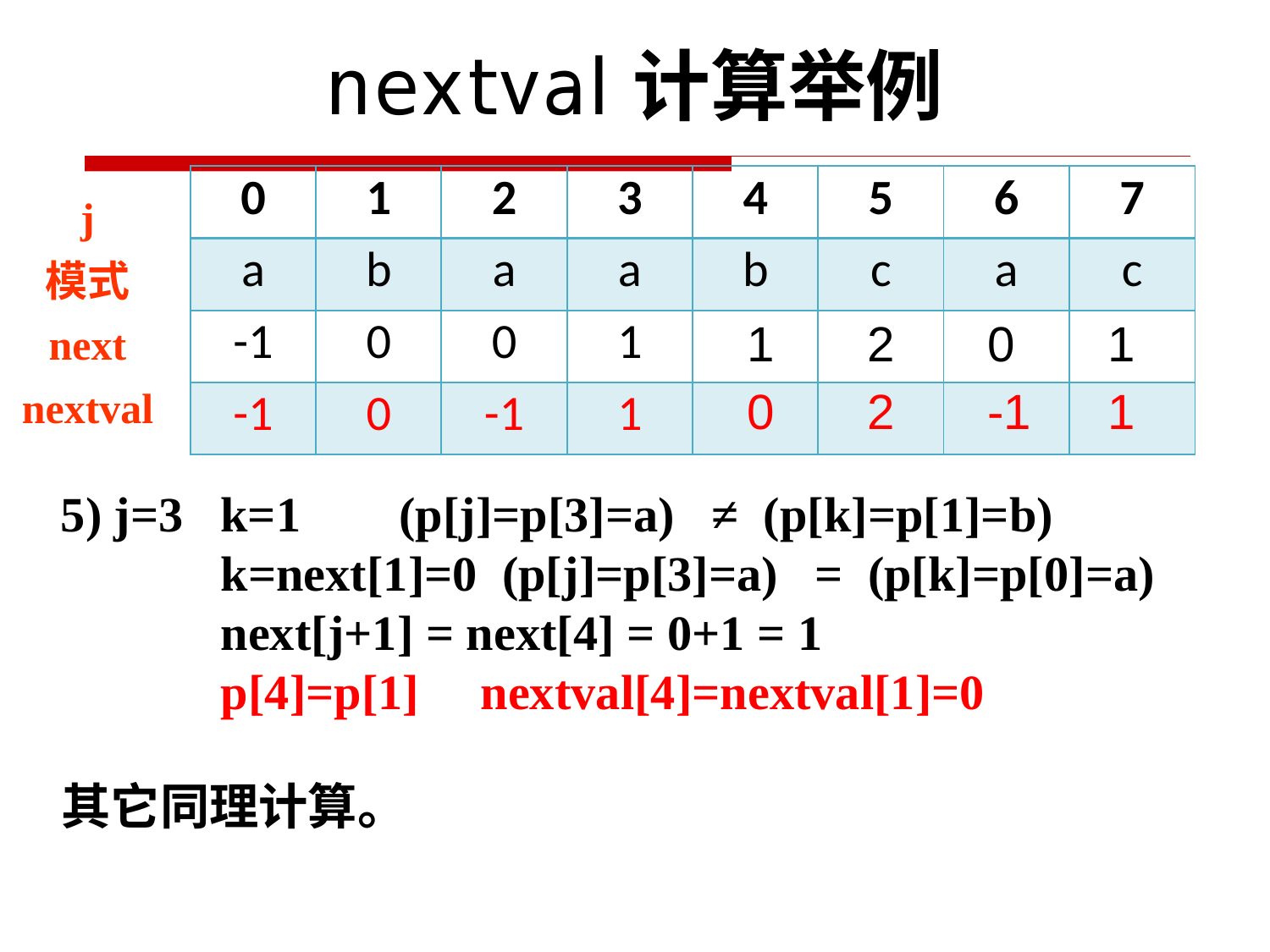

nextval计算举例
| 0 | 1 | 2 | 3 | 4 | 5 | 6 | 7 |
| --- | --- | --- | --- | --- | --- | --- | --- |
| a | b | a | a | b | c | a | c |
| -1 | 0 | 0 | 1 |  |  |  |  |
| -1 | 0 | -1 | 1 |  |  |  |  |
j
模式
next
nextval
1
2
0
1
0
2
-1
1
   5) j=3   k=1        (p[j]=p[3]=a)   ≠  (p[k]=p[1]=b)
               k=next[1]=0  (p[j]=p[3]=a)   =  (p[k]=p[0]=a)
               next[j+1] = next[4] = 0+1 = 1
               p[4]=p[1]     nextval[4]=nextval[1]=0
 其它同理计算。